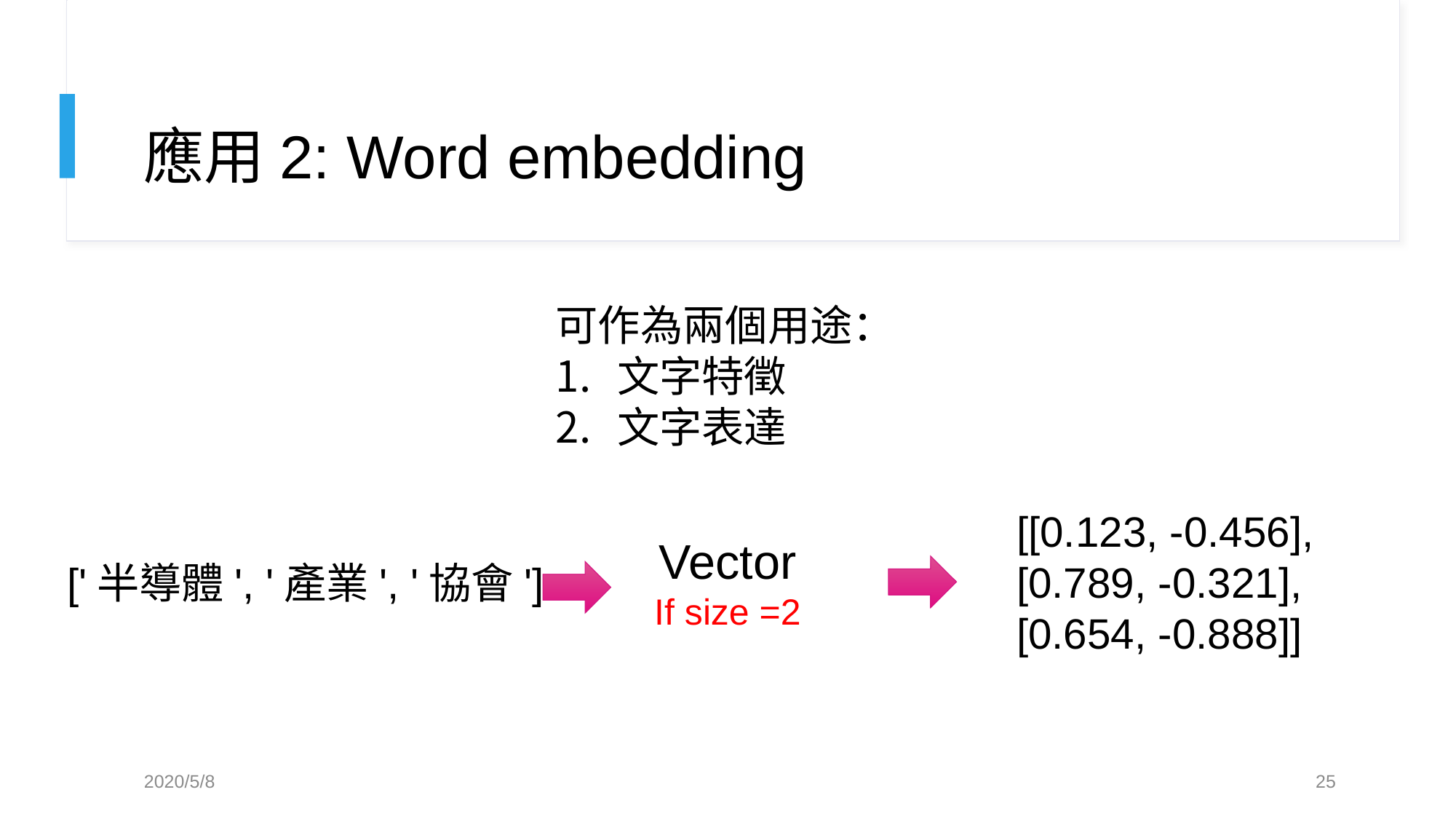

# 應用2: Word embedding
可作為兩個用途：
文字特徵
文字表達
[[0.123, -0.456],
[0.789, -0.321],
[0.654, -0.888]]
Vector
If size =2
['半導體', '產業', '協會']

2020/5/8
25